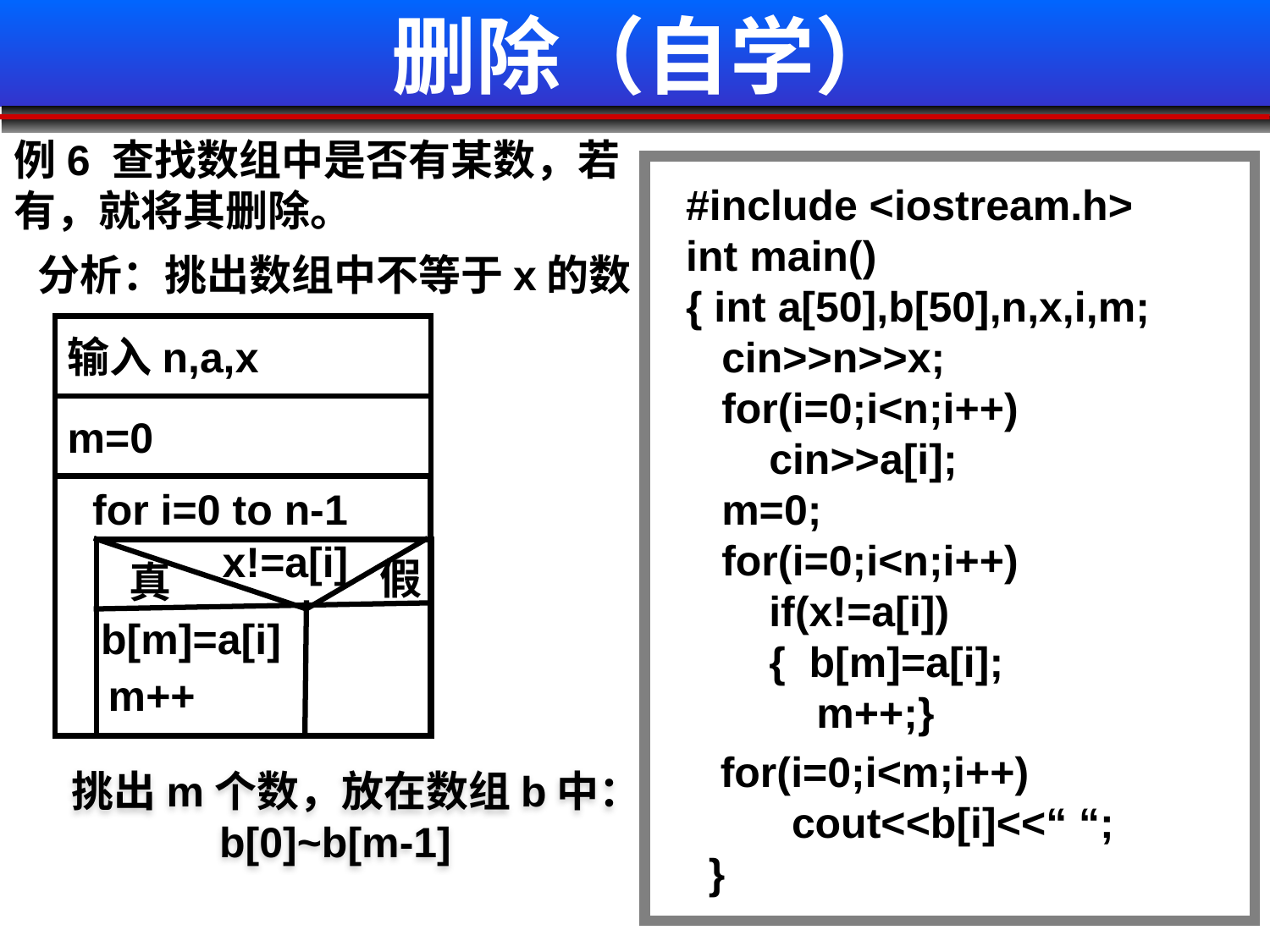

# 删除（自学）

例6 查找数组中是否有某数，若有，就将其删除。

#include <iostream.h>
int main()
{ int a[50],b[50],n,x,i,m;
   cin>>n>>x;
   for(i=0;i<n;i++)
       cin>>a[i];
   m=0;
   for(i=0;i<n;i++)
       if(x!=a[i])
       {  b[m]=a[i];
           m++;}
分析：挑出数组中不等于x的数
输入n,a,x
m=0

for i=0 to n-1
x!=a[i]

假
真

b[m]=a[i]
m++
 for(i=0;i<m;i++)
       cout<<b[i]<<“ “;
}

挑出m个数，放在数组b中：
b[0]~b[m-1]